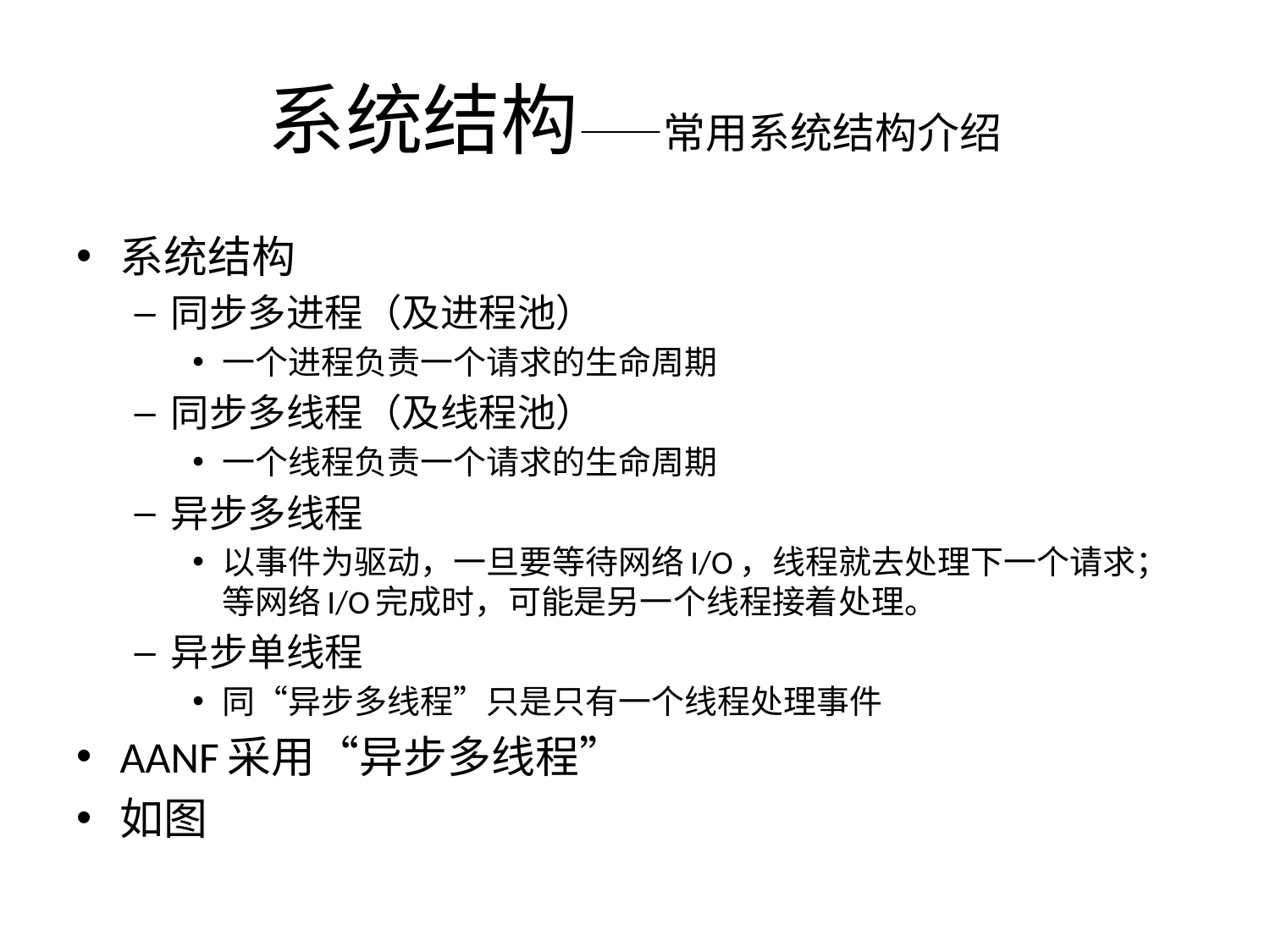

# 系统结构——常用系统结构介绍
系统结构
同步多进程（及进程池）
一个进程负责一个请求的生命周期
同步多线程（及线程池）
一个线程负责一个请求的生命周期
异步多线程
以事件为驱动，一旦要等待网络I/O，线程就去处理下一个请求；等网络I/O完成时，可能是另一个线程接着处理。
异步单线程
同“异步多线程”只是只有一个线程处理事件
AANF采用“异步多线程”
如图